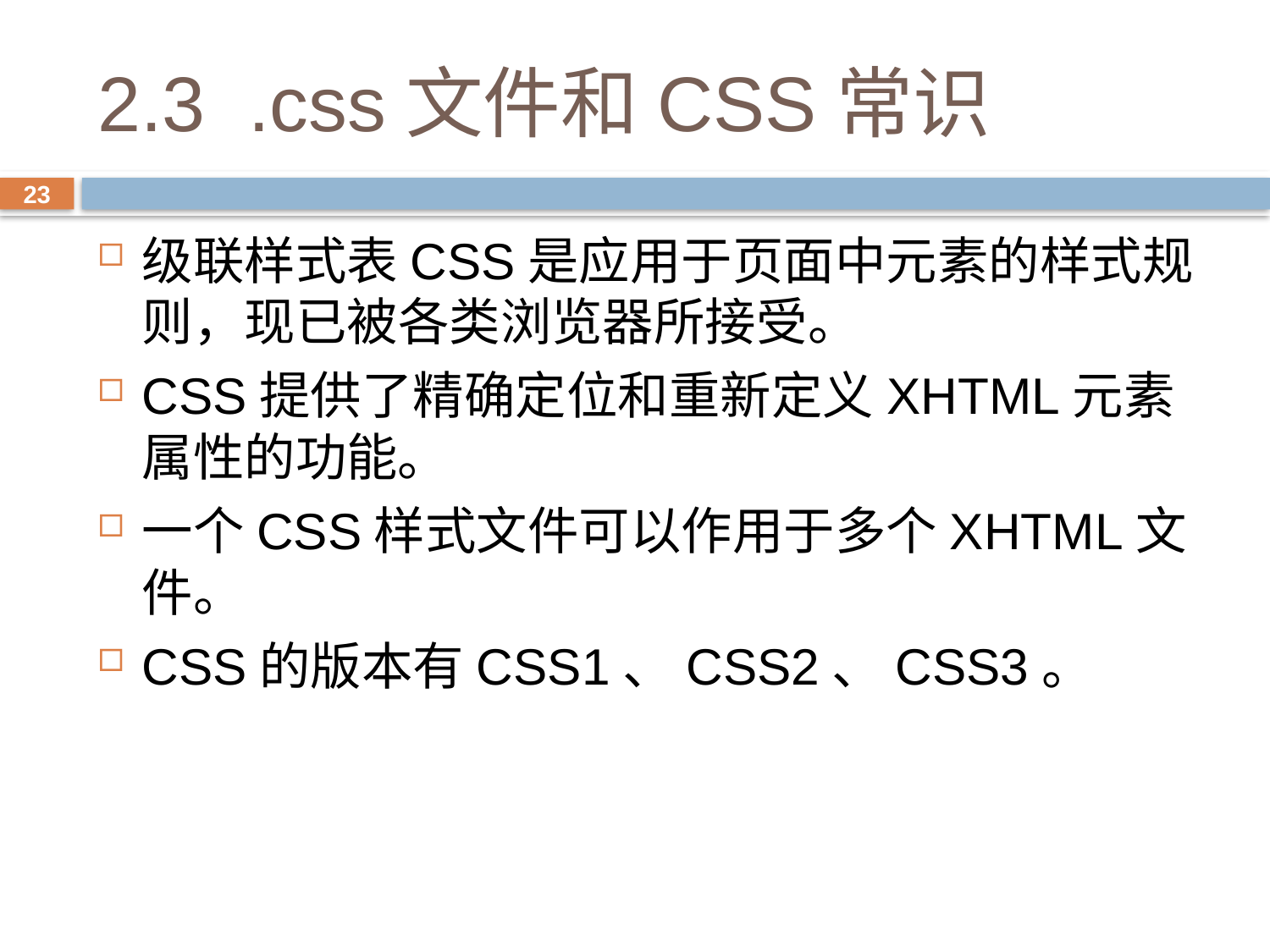

# 2.3  .css文件和CSS常识
23
级联样式表CSS是应用于页面中元素的样式规则，现已被各类浏览器所接受。
CSS提供了精确定位和重新定义XHTML元素属性的功能。
一个CSS样式文件可以作用于多个XHTML文件。
CSS的版本有CSS1、CSS2、CSS3。